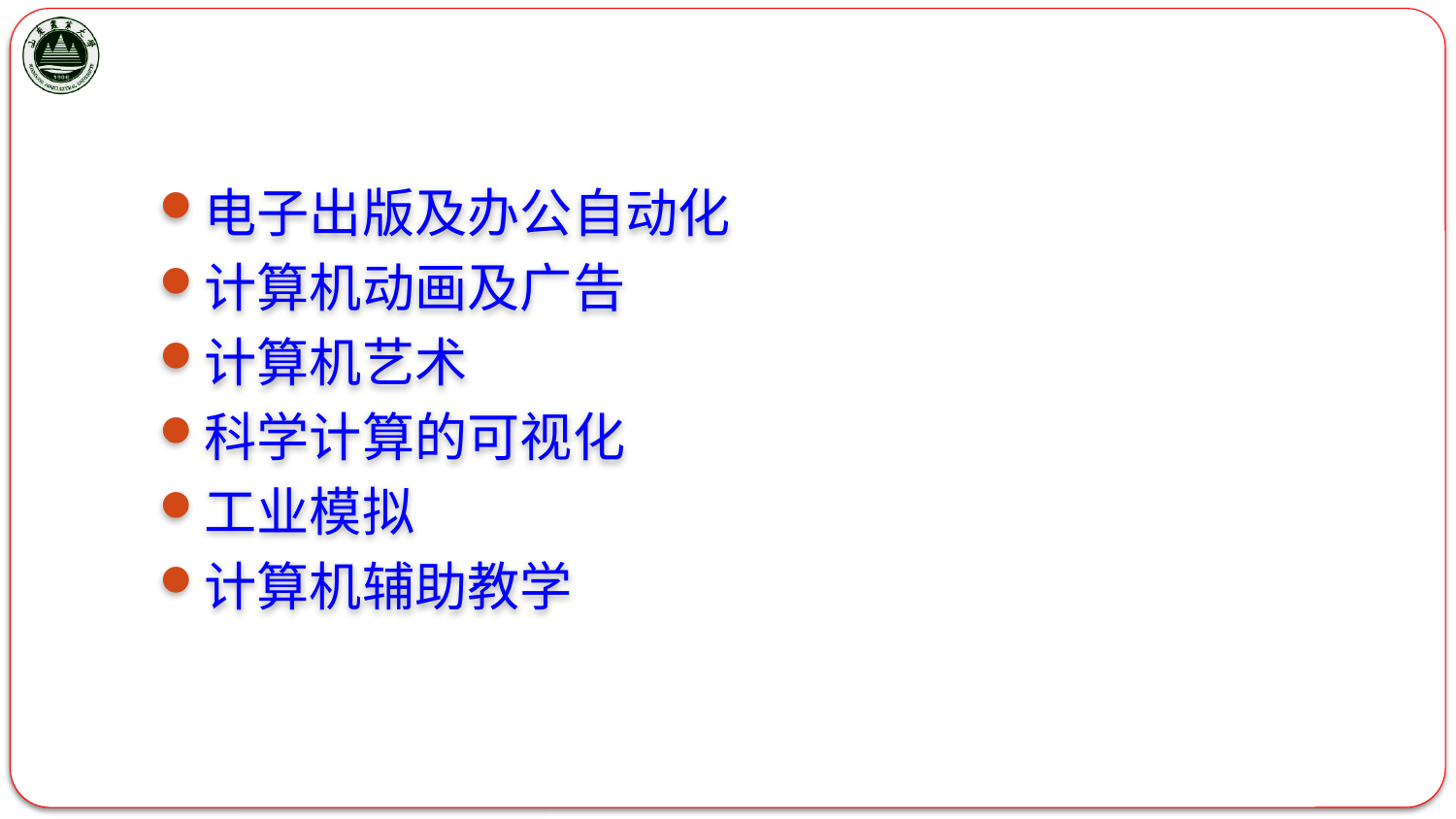

#
电子出版及办公自动化
计算机动画及广告
计算机艺术
科学计算的可视化
工业模拟
计算机辅助教学